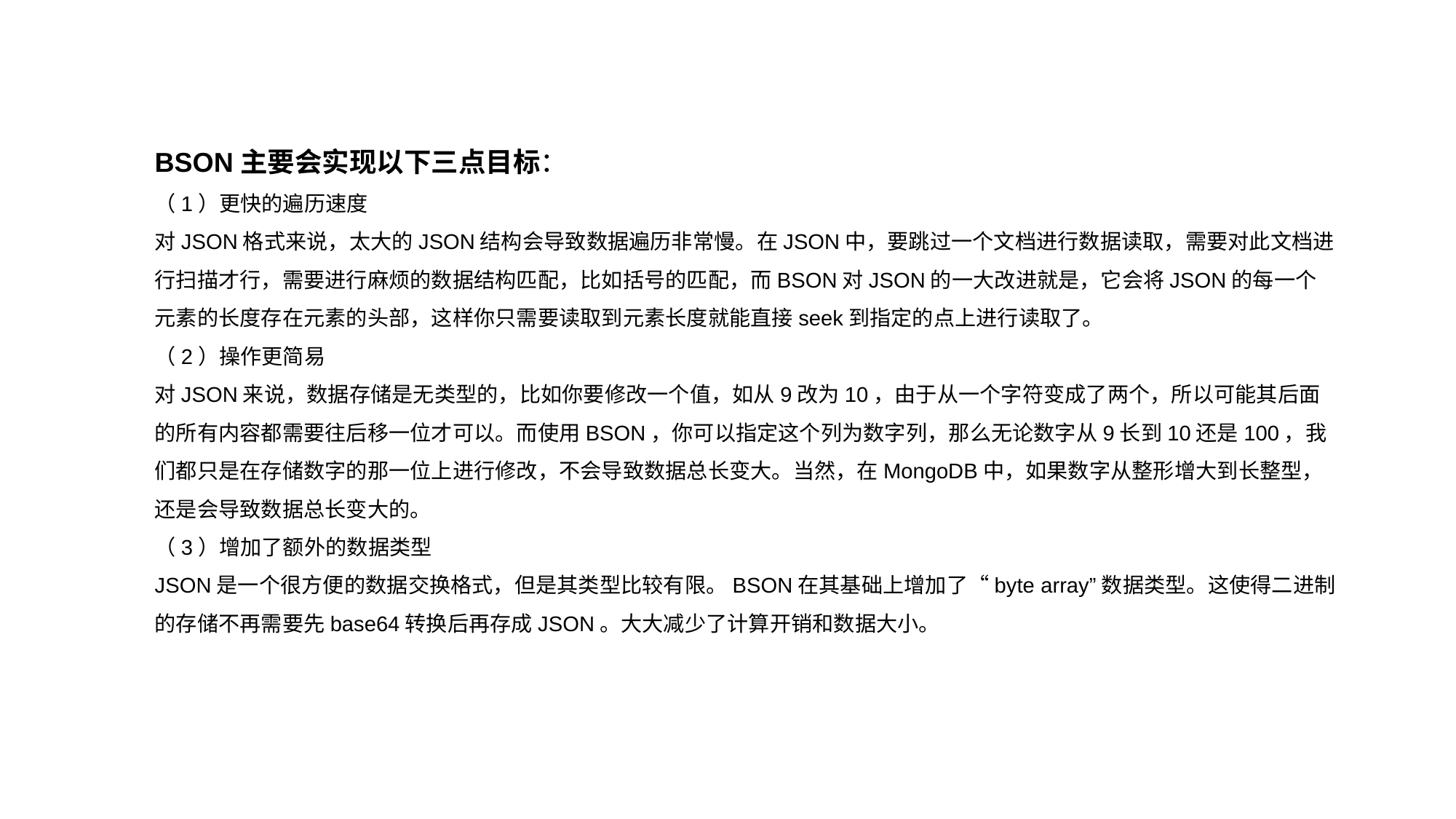

BSON主要会实现以下三点目标：
（1）更快的遍历速度
对JSON格式来说，太大的JSON结构会导致数据遍历非常慢。在JSON中，要跳过一个文档进行数据读取，需要对此文档进行扫描才行，需要进行麻烦的数据结构匹配，比如括号的匹配，而BSON对JSON的一大改进就是，它会将JSON的每一个元素的长度存在元素的头部，这样你只需要读取到元素长度就能直接seek到指定的点上进行读取了。
（2）操作更简易
对JSON来说，数据存储是无类型的，比如你要修改一个值，如从9改为10，由于从一个字符变成了两个，所以可能其后面的所有内容都需要往后移一位才可以。而使用BSON，你可以指定这个列为数字列，那么无论数字从9长到10还是100，我们都只是在存储数字的那一位上进行修改，不会导致数据总长变大。当然，在MongoDB中，如果数字从整形增大到长整型，还是会导致数据总长变大的。
（3）增加了额外的数据类型
JSON是一个很方便的数据交换格式，但是其类型比较有限。BSON在其基础上增加了“byte array”数据类型。这使得二进制的存储不再需要先base64转换后再存成JSON。大大减少了计算开销和数据大小。